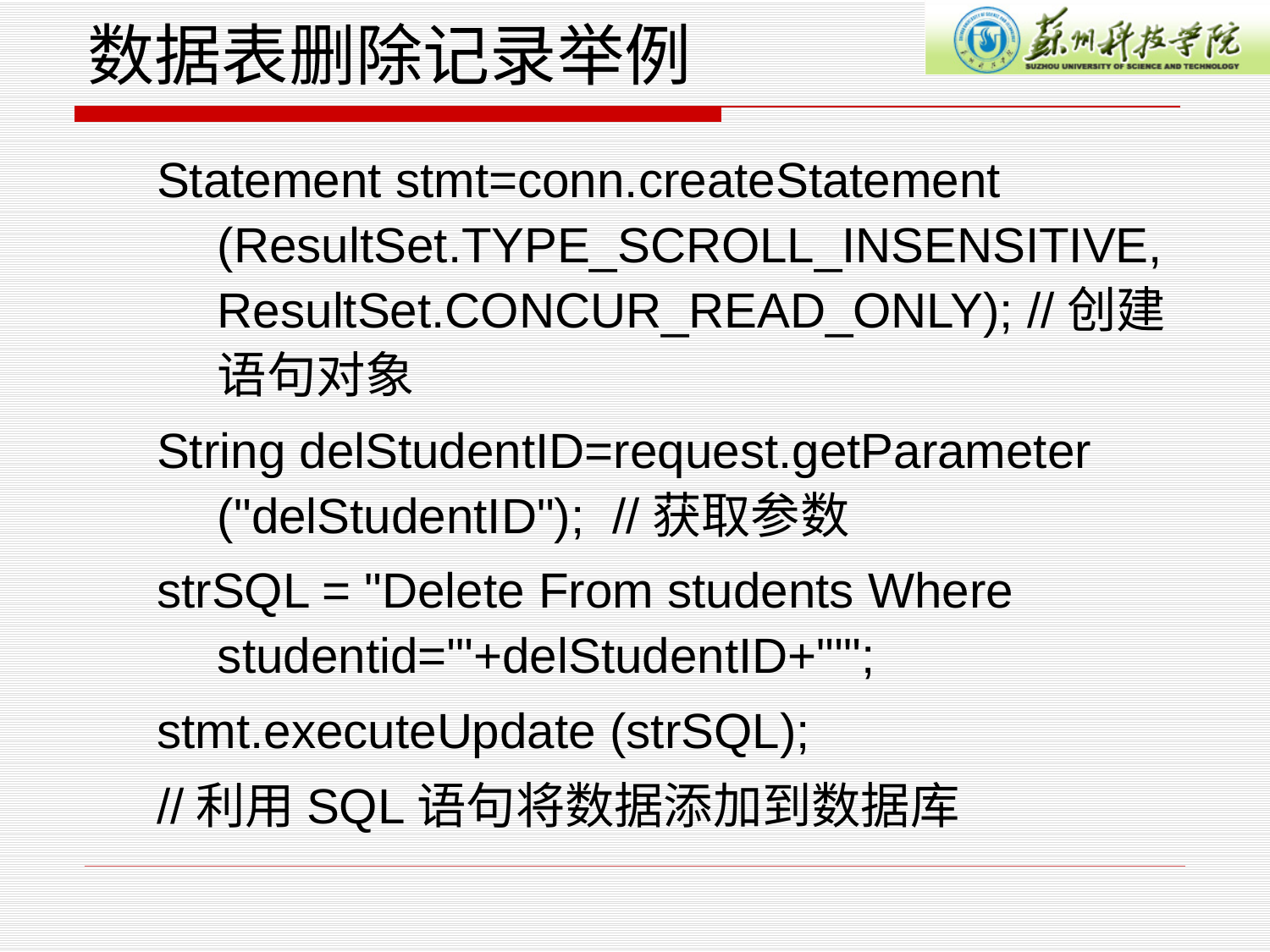

# 数据表删除记录举例
Statement stmt=conn.createStatement (ResultSet.TYPE_SCROLL_INSENSITIVE, ResultSet.CONCUR_READ_ONLY); //创建语句对象
String delStudentID=request.getParameter ("delStudentID");  //获取参数
strSQL = "Delete From students Where studentid='"+delStudentID+"'";
stmt.executeUpdate (strSQL);
//利用SQL语句将数据添加到数据库